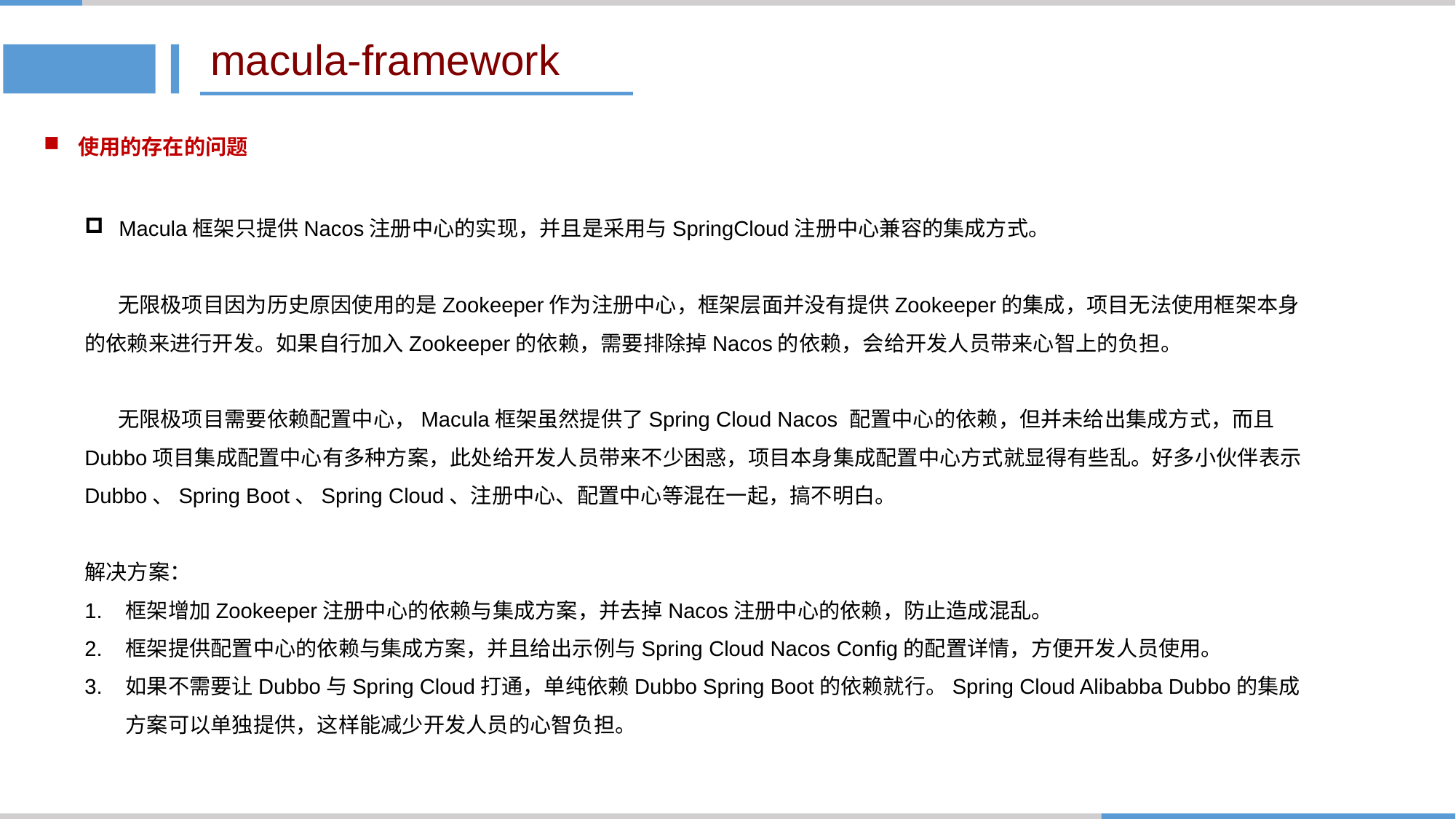

# macula-framework

使用的存在的问题
Macula框架只提供Nacos注册中心的实现，并且是采用与SpringCloud注册中心兼容的集成方式。

      无限极项目因为历史原因使用的是Zookeeper作为注册中心，框架层面并没有提供Zookeeper的集成，项目无法使用框架本身的依赖来进行开发。如果自行加入Zookeeper的依赖，需要排除掉Nacos的依赖，会给开发人员带来心智上的负担。

      无限极项目需要依赖配置中心，Macula框架虽然提供了Spring Cloud Nacos 配置中心的依赖，但并未给出集成方式，而且Dubbo项目集成配置中心有多种方案，此处给开发人员带来不少困惑，项目本身集成配置中心方式就显得有些乱。好多小伙伴表示Dubbo、Spring Boot、Spring Cloud、注册中心、配置中心等混在一起，搞不明白。

解决方案：
框架增加Zookeeper注册中心的依赖与集成方案，并去掉Nacos注册中心的依赖，防止造成混乱。
框架提供配置中心的依赖与集成方案，并且给出示例与Spring Cloud Nacos Config的配置详情，方便开发人员使用。
如果不需要让Dubbo与Spring Cloud打通，单纯依赖Dubbo Spring Boot的依赖就行。Spring Cloud Alibabba Dubbo的集成方案可以单独提供，这样能减少开发人员的心智负担。